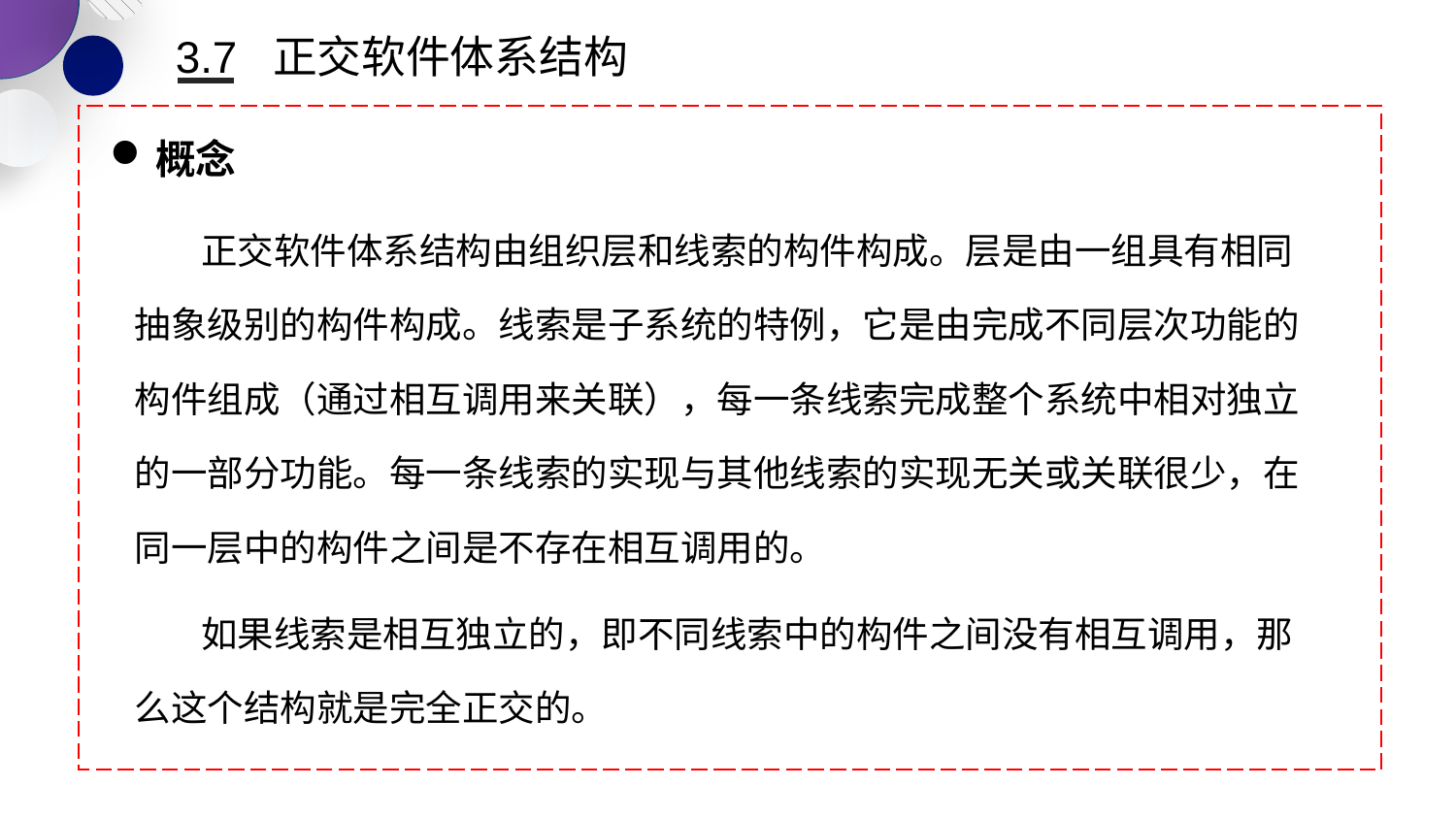

3.7  正交软件体系结构

概念
       正交软件体系结构由组织层和线索的构件构成。层是由一组具有相同抽象级别的构件构成。线索是子系统的特例，它是由完成不同层次功能的构件组成（通过相互调用来关联），每一条线索完成整个系统中相对独立的一部分功能。每一条线索的实现与其他线索的实现无关或关联很少，在同一层中的构件之间是不存在相互调用的。
       如果线索是相互独立的，即不同线索中的构件之间没有相互调用，那么这个结构就是完全正交的。